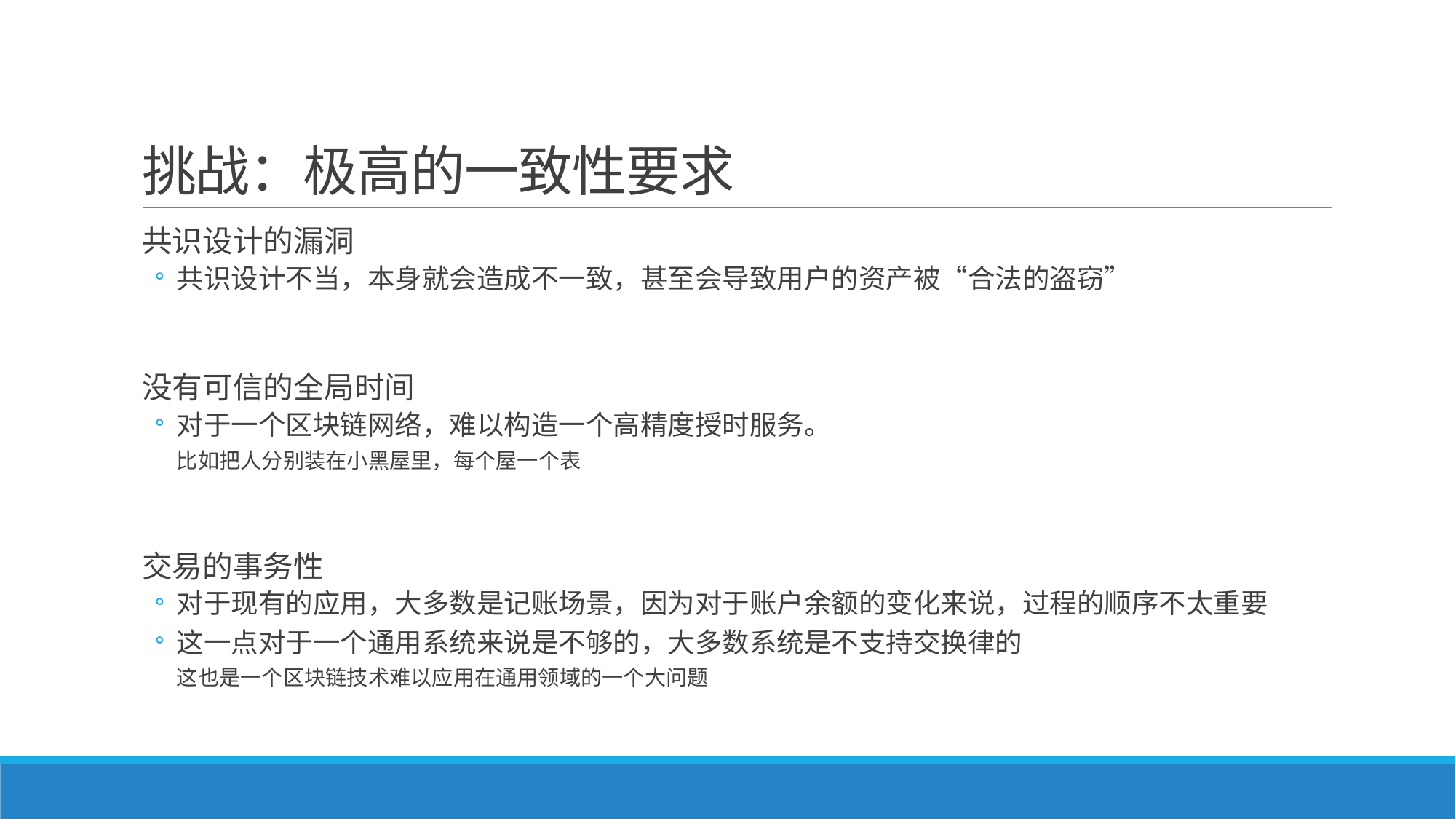

# 挑战：极高的一致性要求
共识设计的漏洞
共识设计不当，本身就会造成不一致，甚至会导致用户的资产被“合法的盗窃”

没有可信的全局时间
对于一个区块链网络，难以构造一个高精度授时服务。
比如把人分别装在小黑屋里，每个屋一个表

交易的事务性
对于现有的应用，大多数是记账场景，因为对于账户余额的变化来说，过程的顺序不太重要
这一点对于一个通用系统来说是不够的，大多数系统是不支持交换律的
这也是一个区块链技术难以应用在通用领域的一个大问题